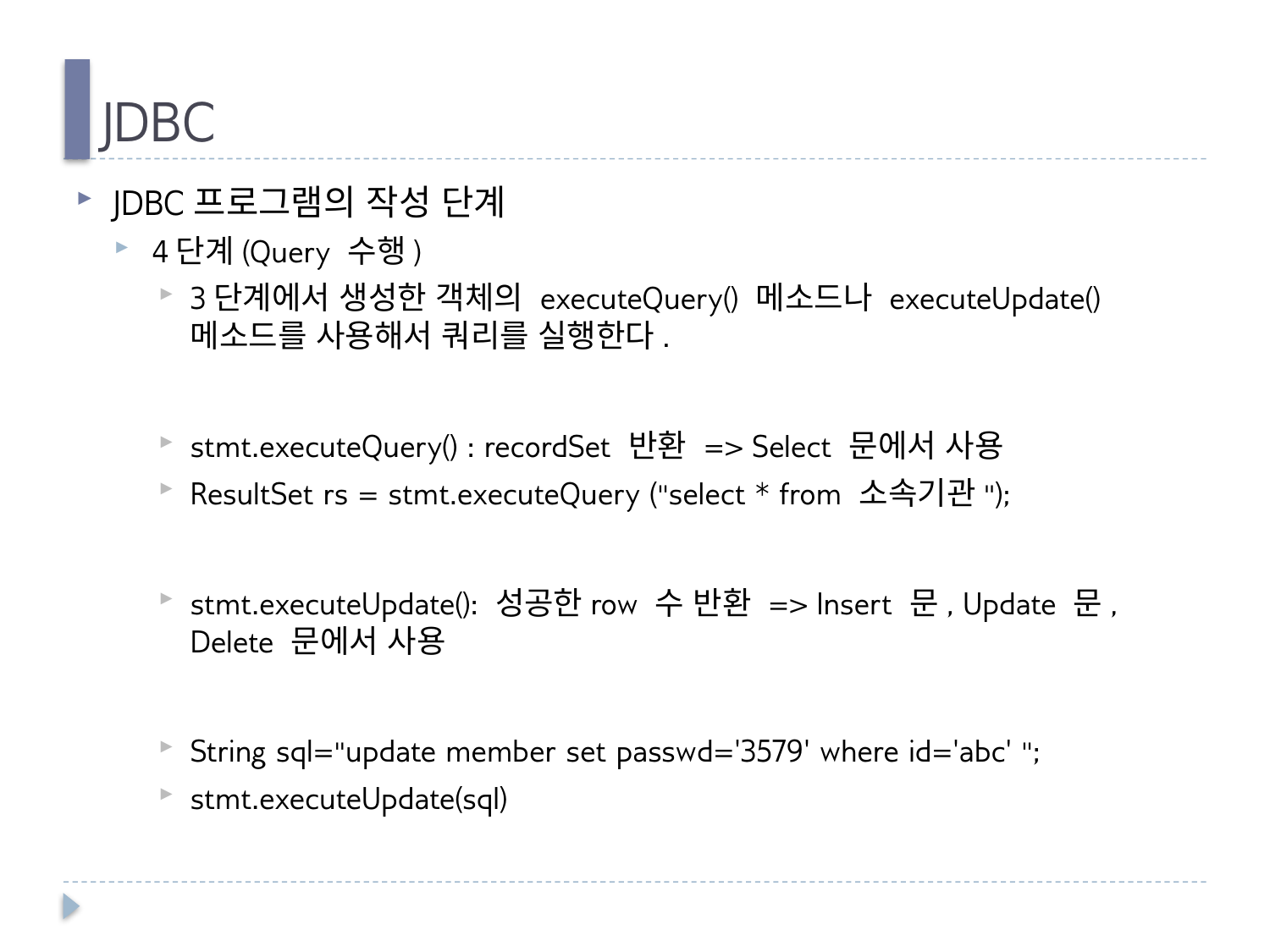

# JDBC
JDBC프로그램의 작성 단계
4단계(Query 수행)
3단계에서 생성한 객체의 executeQuery() 메소드나 executeUpdate() 메소드를 사용해서 쿼리를 실행한다.

stmt.executeQuery() : recordSet 반환 => Select 문에서 사용
ResultSet rs = stmt.executeQuery ("select * from 소속기관");

stmt.executeUpdate(): 성공한row 수 반환 => Insert 문, Update 문, Delete 문에서 사용

String sql="update member set passwd='3579' where id='abc' ";
stmt.executeUpdate(sql)